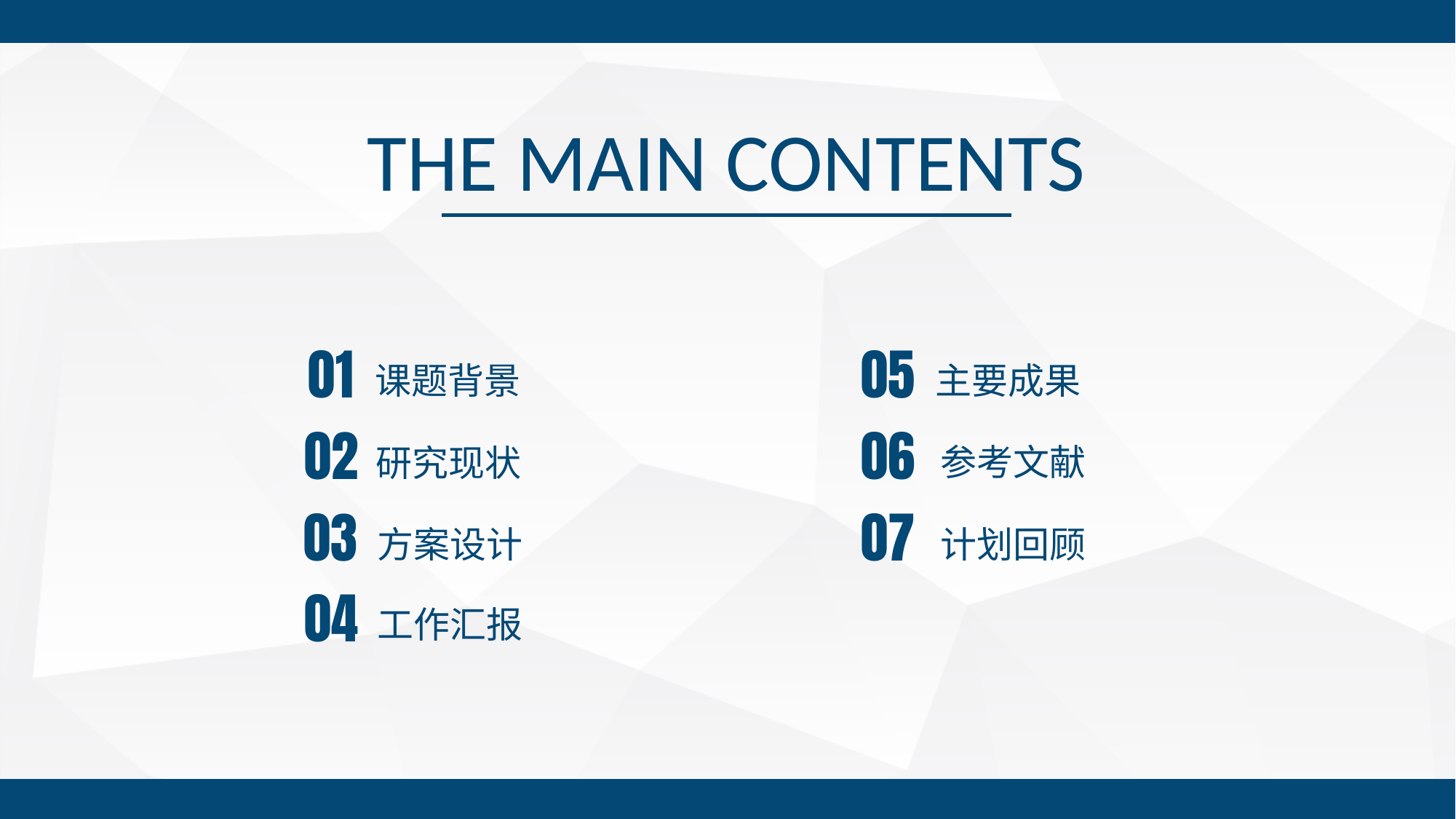

THE MAIN CONTENTS
01
课题背景
05
主要成果
02
研究现状
06
参考文献
03
方案设计
07
计划回顾
04
工作汇报